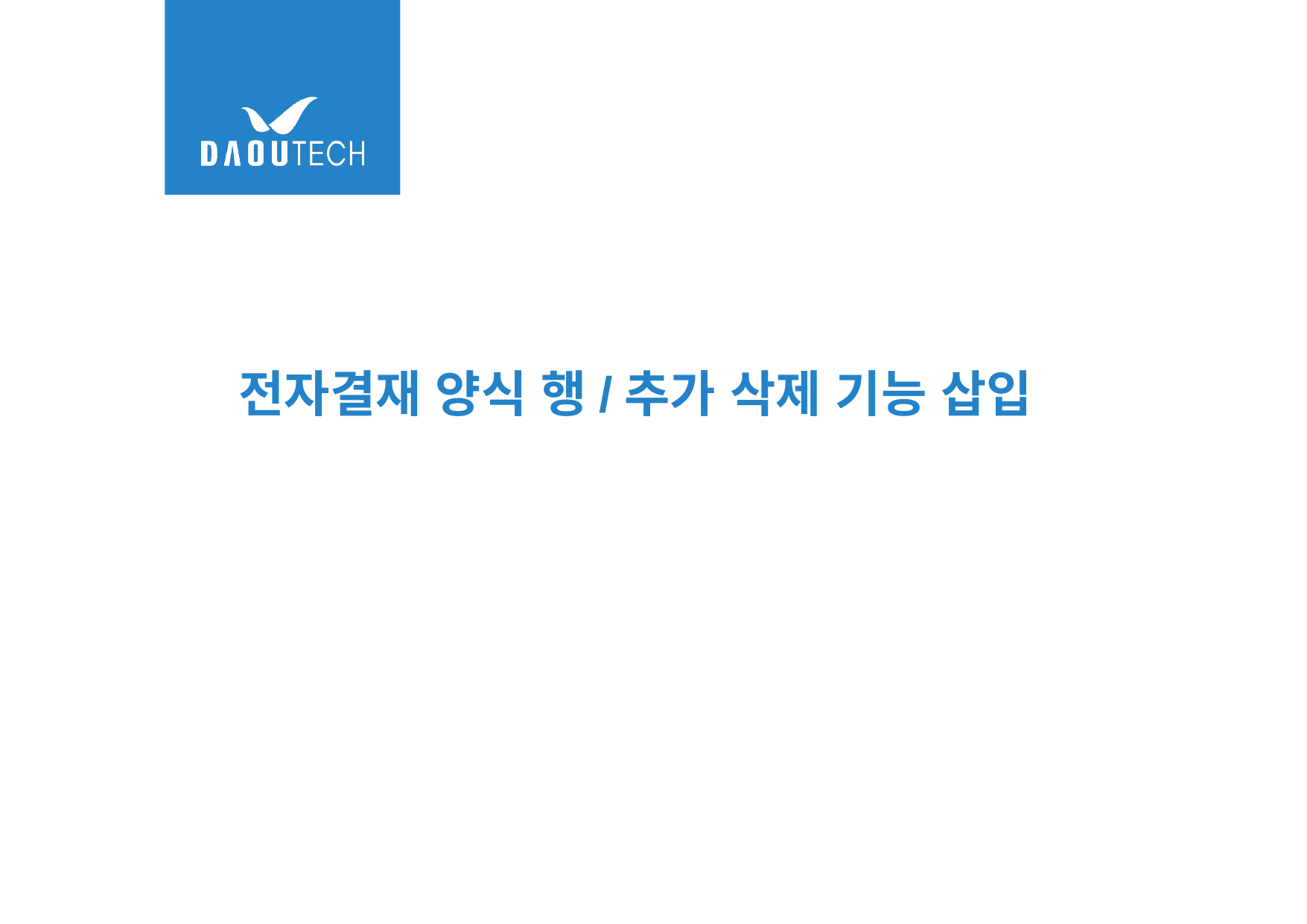

# 전자결재 양식 행/추가 삭제 기능 삽입